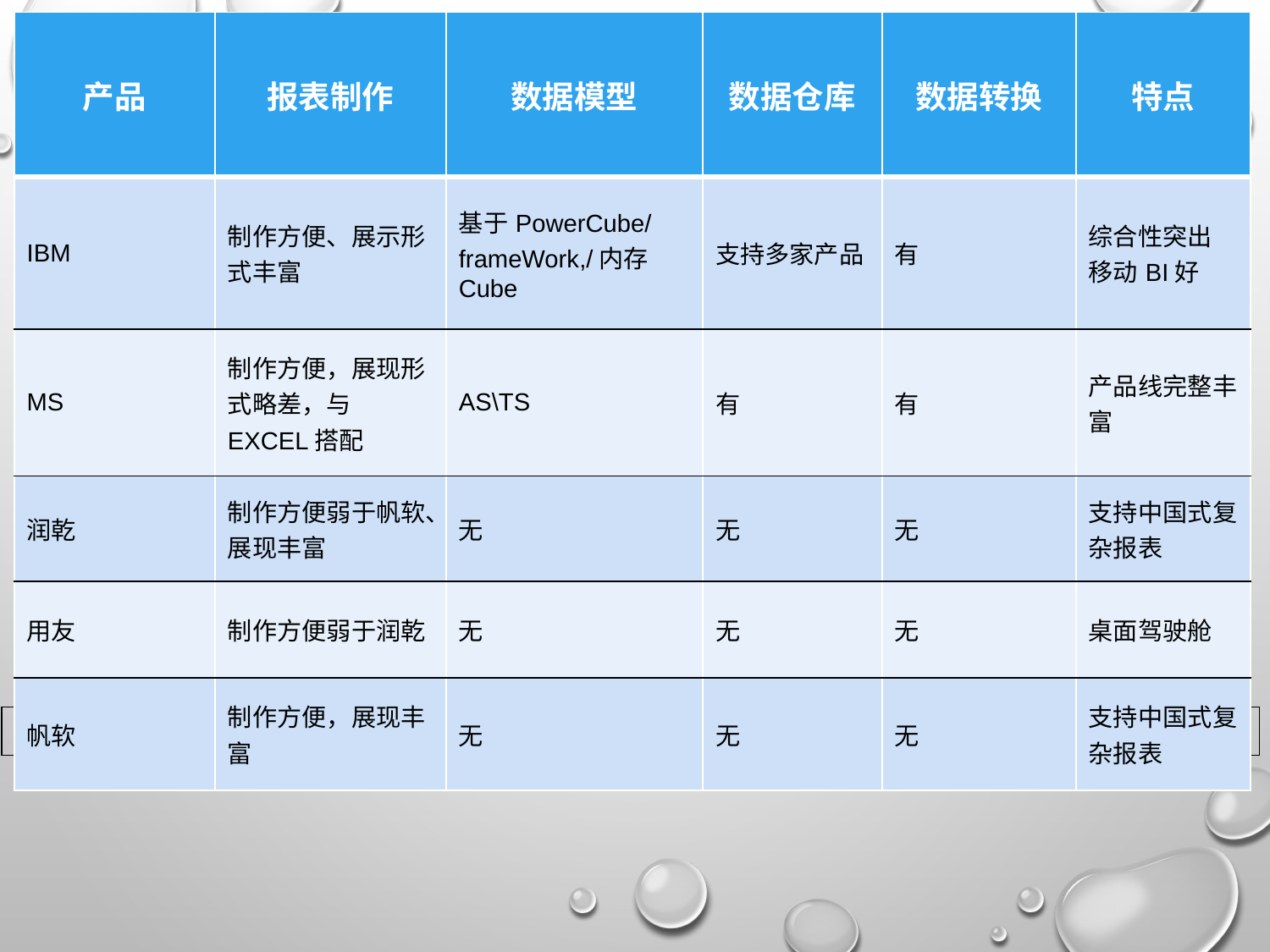

| 产品 | 报表制作 | 数据模型 | 数据仓库 | 数据转换 | 特点 |
| --- | --- | --- | --- | --- | --- |
| IBM | 制作方便、展示形式丰富 | 基于PowerCube/frameWork,/内存Cube | 支持多家产品 | 有 | 综合性突出 移动BI好 |
| MS | 制作方便，展现形式略差，与EXCEL搭配 | AS\TS | 有 | 有 | 产品线完整丰富 |
| 润乾 | 制作方便弱于帆软、展现丰富 | 无 | 无 | 无 | 支持中国式复杂报表 |
| 用友 | 制作方便弱于润乾 | 无 | 无 | 无 | 桌面驾驶舱 |
| 帆软 | 制作方便，展现丰富 | 无 | 无 | 无 | 支持中国式复杂报表 |
#
|  |
| --- |